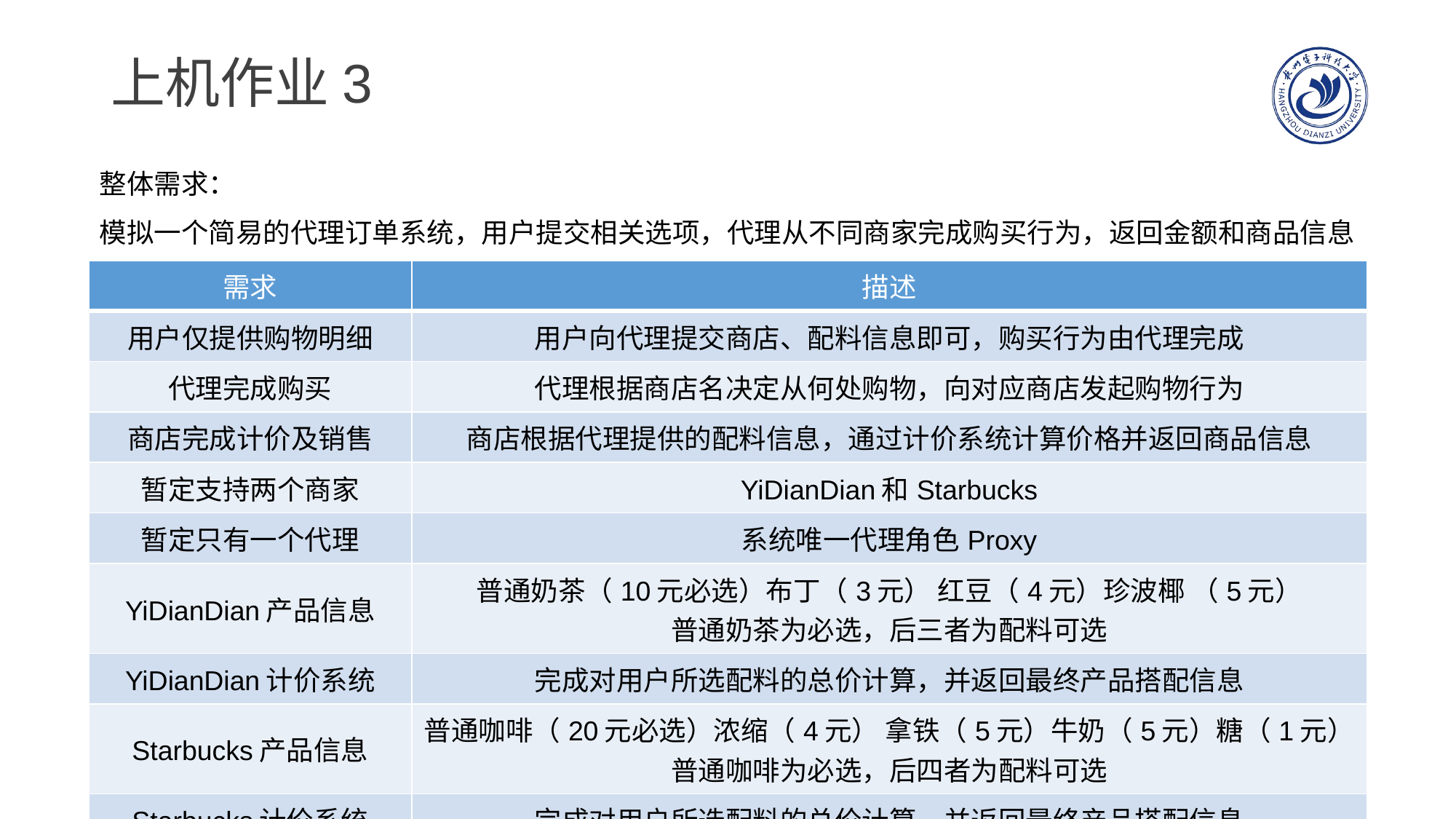

# 上机作业3
整体需求：
模拟一个简易的代理订单系统，用户提交相关选项，代理从不同商家完成购买行为，返回金额和商品信息
| 需求 | 描述 |
| --- | --- |
| 用户仅提供购物明细 | 用户向代理提交商店、配料信息即可，购买行为由代理完成 |
| 代理完成购买 | 代理根据商店名决定从何处购物，向对应商店发起购物行为 |
| 商店完成计价及销售 | 商店根据代理提供的配料信息，通过计价系统计算价格并返回商品信息 |
| 暂定支持两个商家 | YiDianDian和Starbucks |
| 暂定只有一个代理 | 系统唯一代理角色Proxy |
| YiDianDian产品信息 | 普通奶茶（10元必选）布丁（3元） 红豆（4元）珍波椰 （5元） 普通奶茶为必选，后三者为配料可选 |
| YiDianDian计价系统 | 完成对用户所选配料的总价计算，并返回最终产品搭配信息 |
| Starbucks产品信息 | 普通咖啡（20元必选）浓缩（4元） 拿铁（5元）牛奶（5元）糖（1元） 普通咖啡为必选，后四者为配料可选 |
| Starbucks计价系统 | 完成对用户所选配料的总价计算，并返回最终产品搭配信息 |